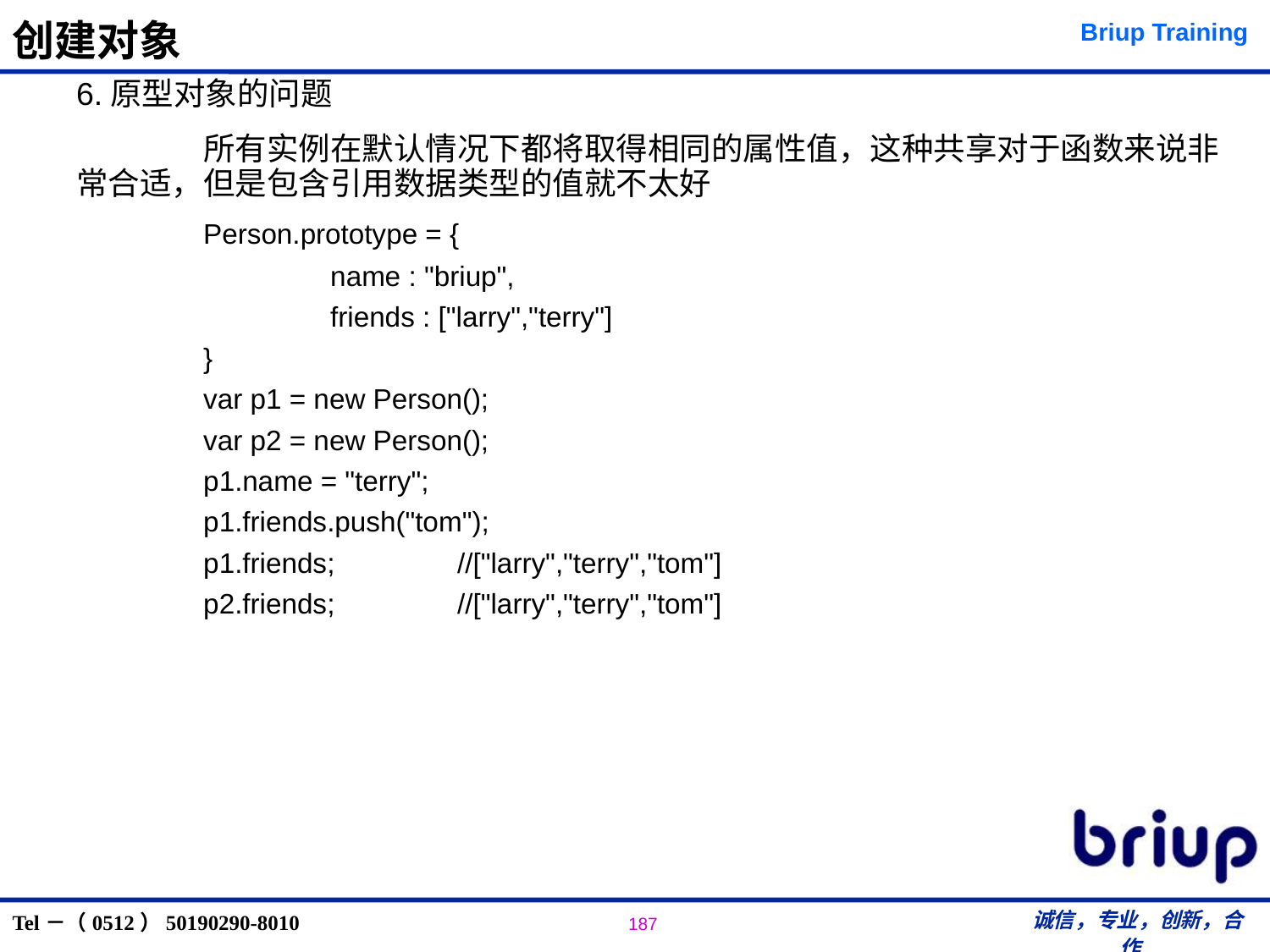

# 创建对象
6.原型对象的问题
	所有实例在默认情况下都将取得相同的属性值，这种共享对于函数来说非常合适，但是包含引用数据类型的值就不太好
	Person.prototype = {
		name : "briup",
		friends : ["larry","terry"]
	}
	var p1 = new Person();
	var p2 = new Person();
	p1.name = "terry";
	p1.friends.push("tom");
	p1.friends;	//["larry","terry","tom"]
	p2.friends;	//["larry","terry","tom"]